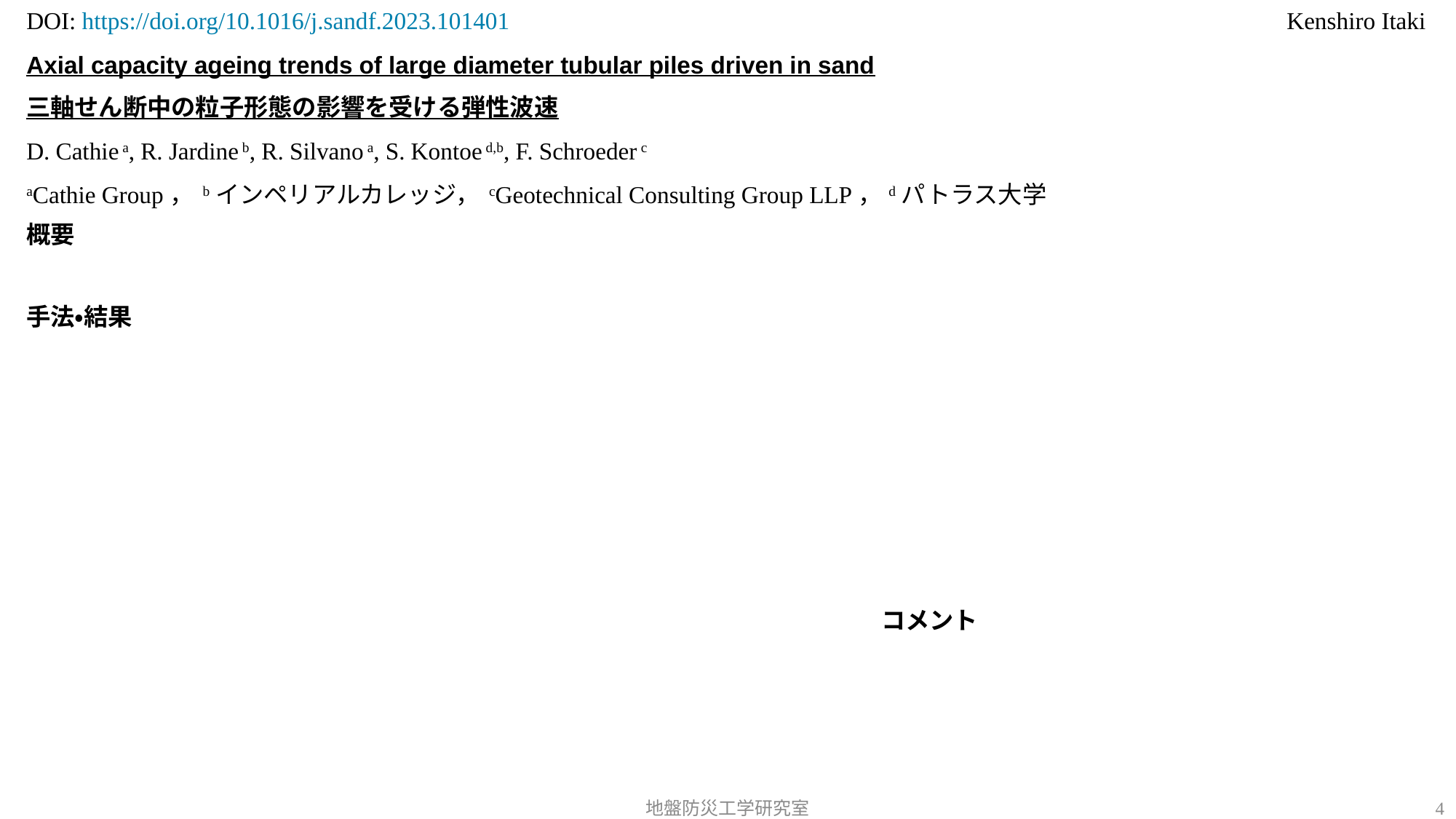

DOI: https://doi.org/10.1016/j.sandf.2023.101401
Kenshiro Itaki
# Axial capacity ageing trends of large diameter tubular piles driven in sand
三軸せん断中の粒子形態の影響を受ける弾性波速
D. Cathie a, R. Jardine b, R. Silvano a, S. Kontoe d,b, F. Schroeder c
aCathie Group， bインペリアルカレッジ， cGeotechnical Consulting Group LLP，dパトラス大学
概要

手法・結果

コメント

4
地盤防災工学研究室